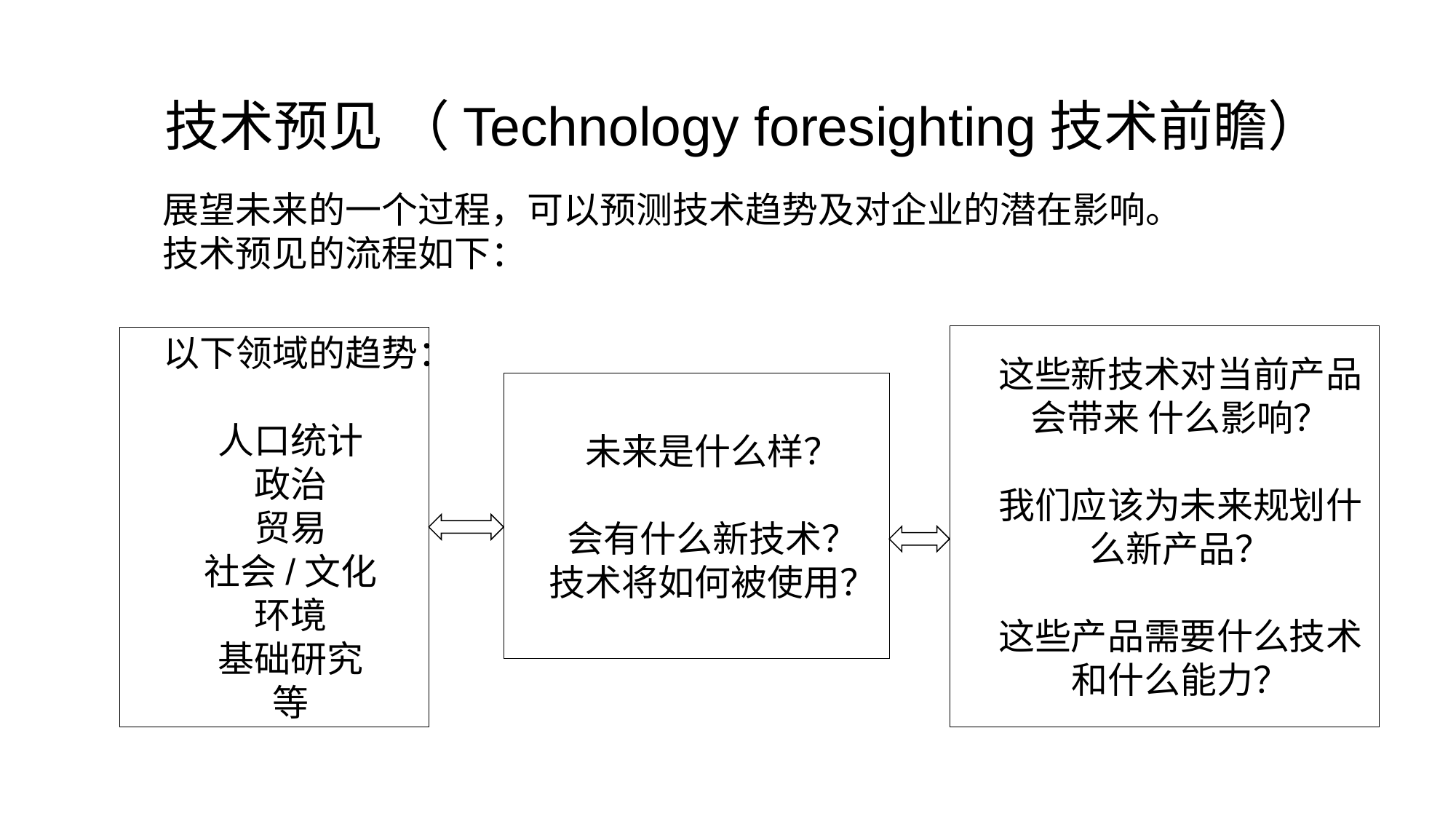

技术预见 （Technology foresighting技术前瞻）
展望未来的一个过程，可以预测技术趋势及对企业的潜在影响。
技术预见的流程如下：
这些新技术对当前产品
会带来 什么影响？

我们应该为未来规划什
么新产品？

这些产品需要什么技术
和什么能力？
以下领域的趋势：

人口统计
政治
贸易
社会/文化
环境
基础研究
等
未来是什么样？

会有什么新技术？
技术将如何被使用？